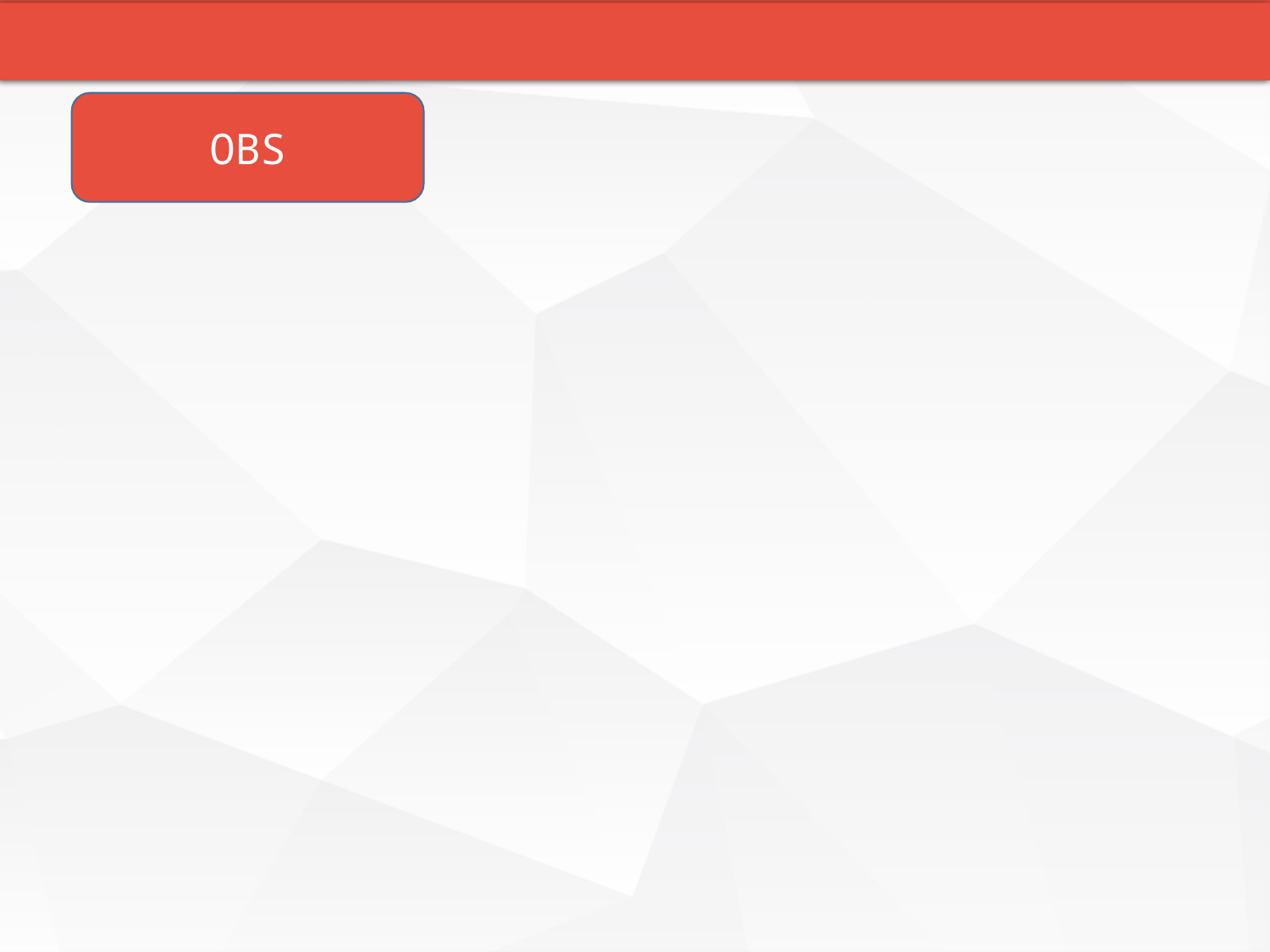

成员分工
计划要点
支持条件
论文绪论
介绍
研究背景
研究方法
研究结果
问题讨论
论文总结

项目组织
项目说明

OBS